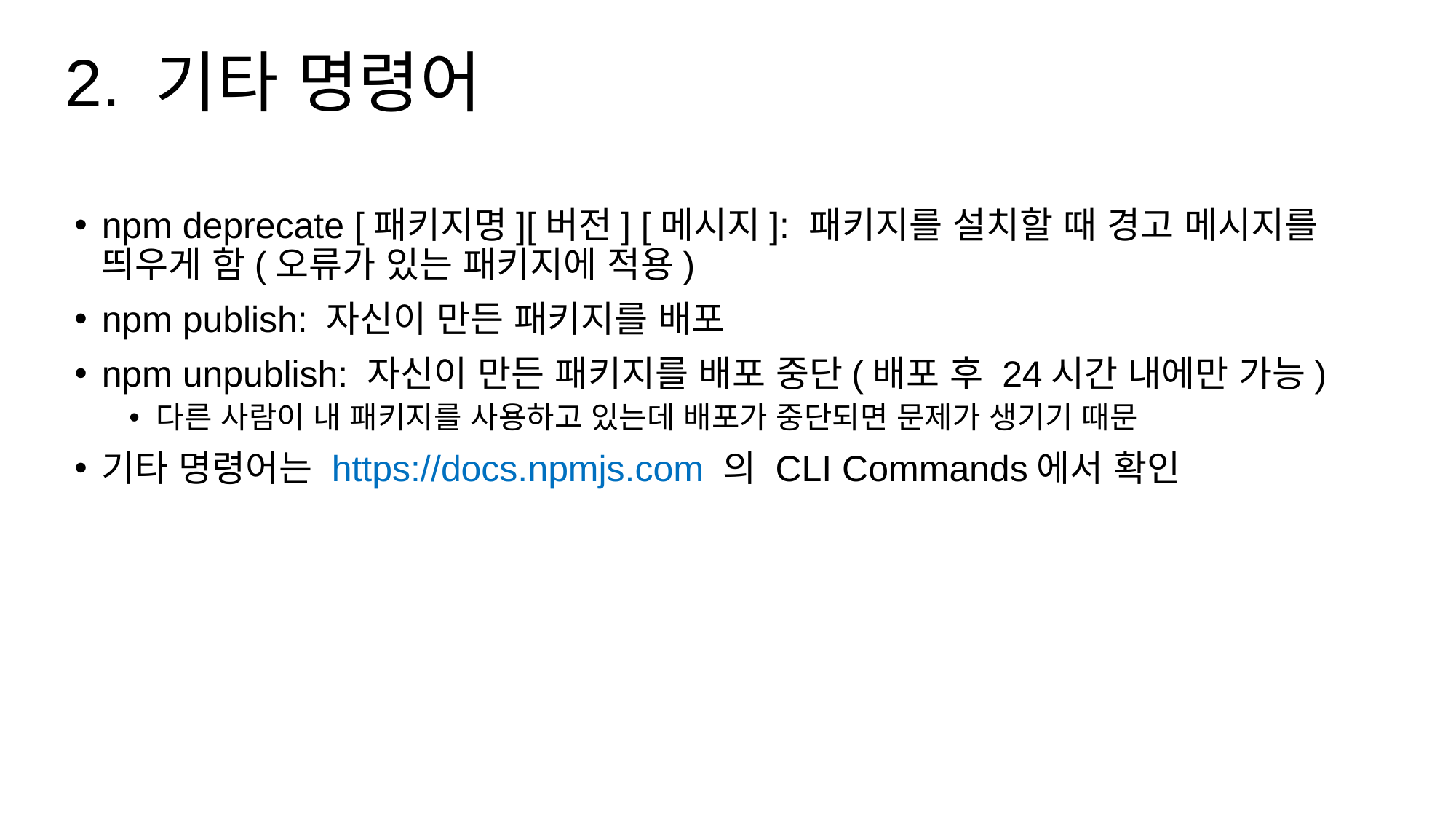

2. 기타 명령어
npm deprecate [패키지명][버전] [메시지]: 패키지를 설치할 때 경고 메시지를 띄우게 함(오류가 있는 패키지에 적용)
npm publish: 자신이 만든 패키지를 배포
npm unpublish: 자신이 만든 패키지를 배포 중단(배포 후 24시간 내에만 가능)
다른 사람이 내 패키지를 사용하고 있는데 배포가 중단되면 문제가 생기기 때문
기타 명령어는 https://docs.npmjs.com 의 CLI Commands에서 확인